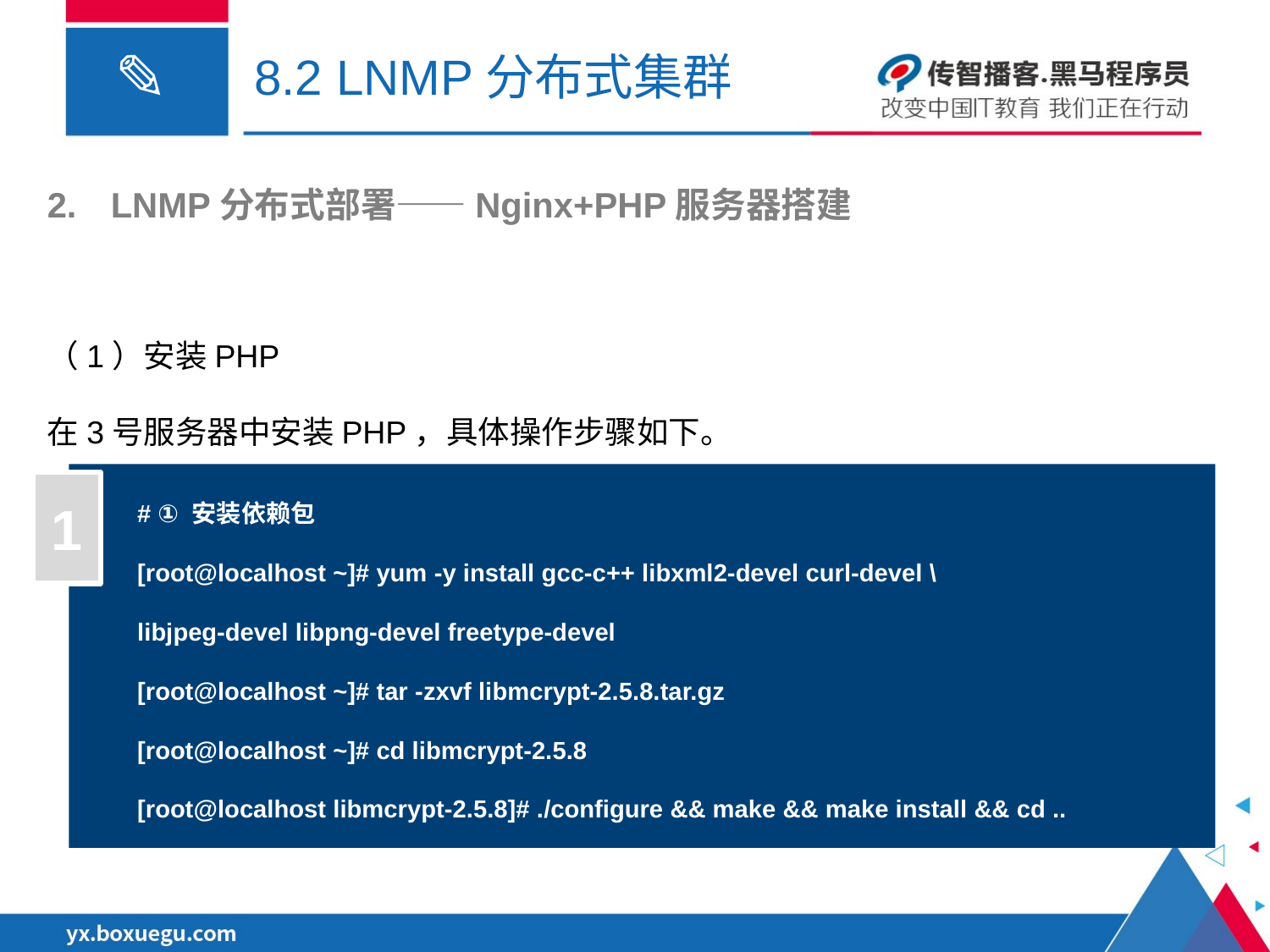

# 8.2 LNMP分布式集群
LNMP分布式部署——Nginx+PHP服务器搭建
（1）安装PHP
在3号服务器中安装PHP，具体操作步骤如下。
# ① 安装依赖包
[root@localhost ~]# yum -y install gcc-c++ libxml2-devel curl-devel \
libjpeg-devel libpng-devel freetype-devel
[root@localhost ~]# tar -zxvf libmcrypt-2.5.8.tar.gz
[root@localhost ~]# cd libmcrypt-2.5.8
[root@localhost libmcrypt-2.5.8]# ./configure && make && make install && cd ..

1